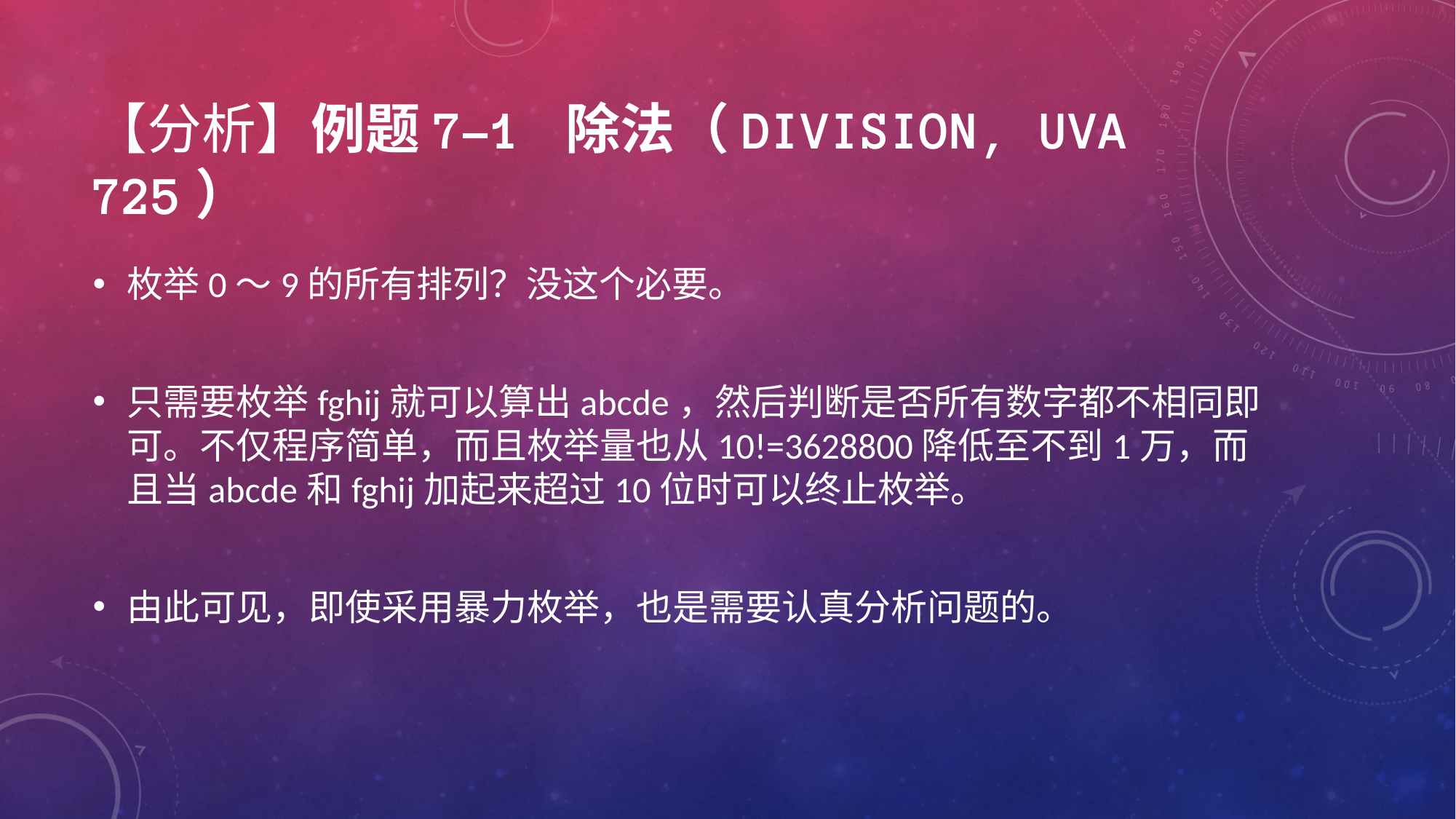

# 【分析】例题7-1 除法（Division, UVa 725）
枚举0～9的所有排列？没这个必要。

只需要枚举fghij就可以算出abcde，然后判断是否所有数字都不相同即可。不仅程序简单，而且枚举量也从10!=3628800降低至不到1万，而且当abcde和fghij加起来超过10位时可以终止枚举。

由此可见，即使采用暴力枚举，也是需要认真分析问题的。